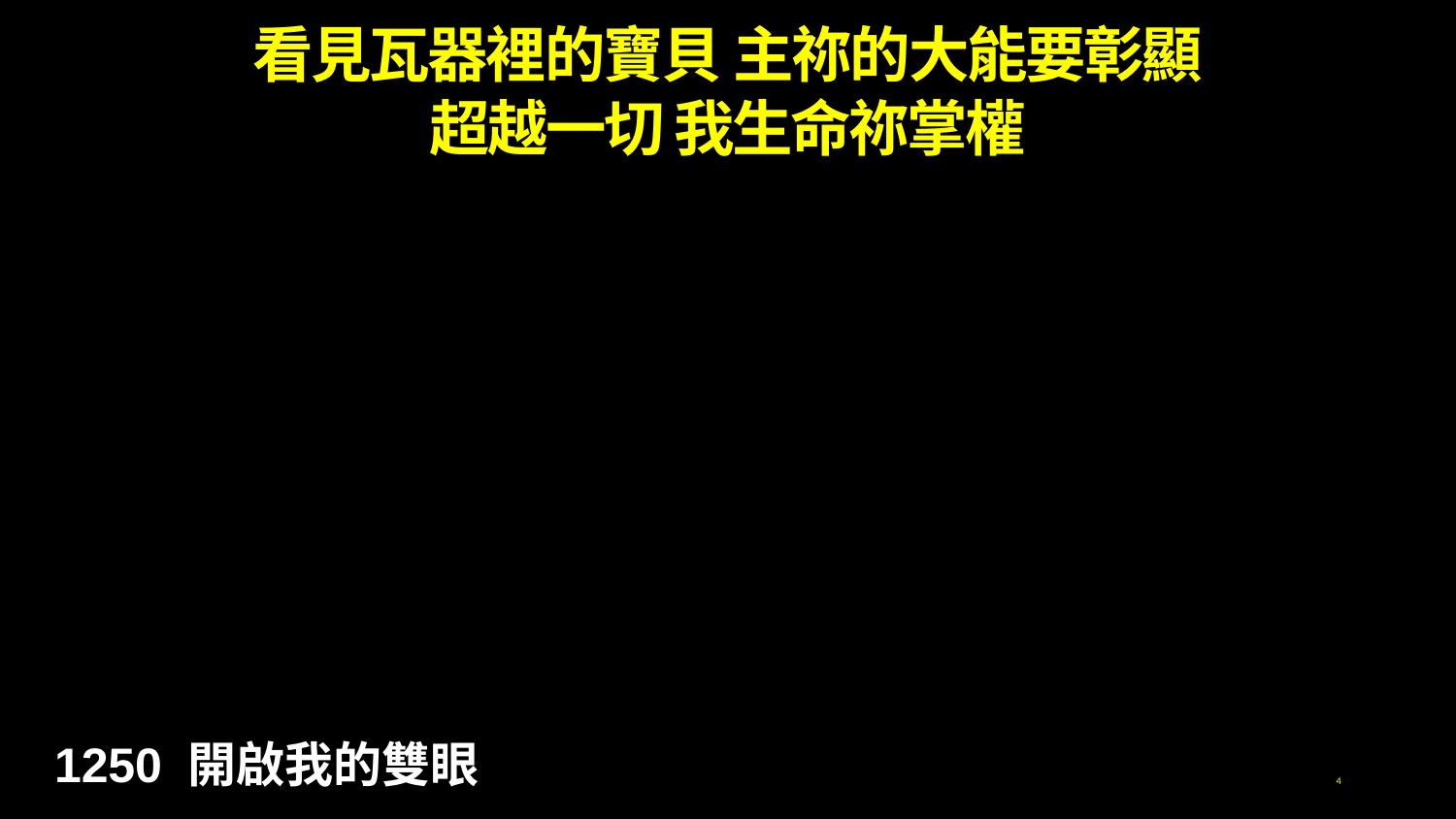

看見瓦器裡的寶貝 主祢的大能要彰顯
超越一切 我生命祢掌權
1250 開啟我的雙眼
4